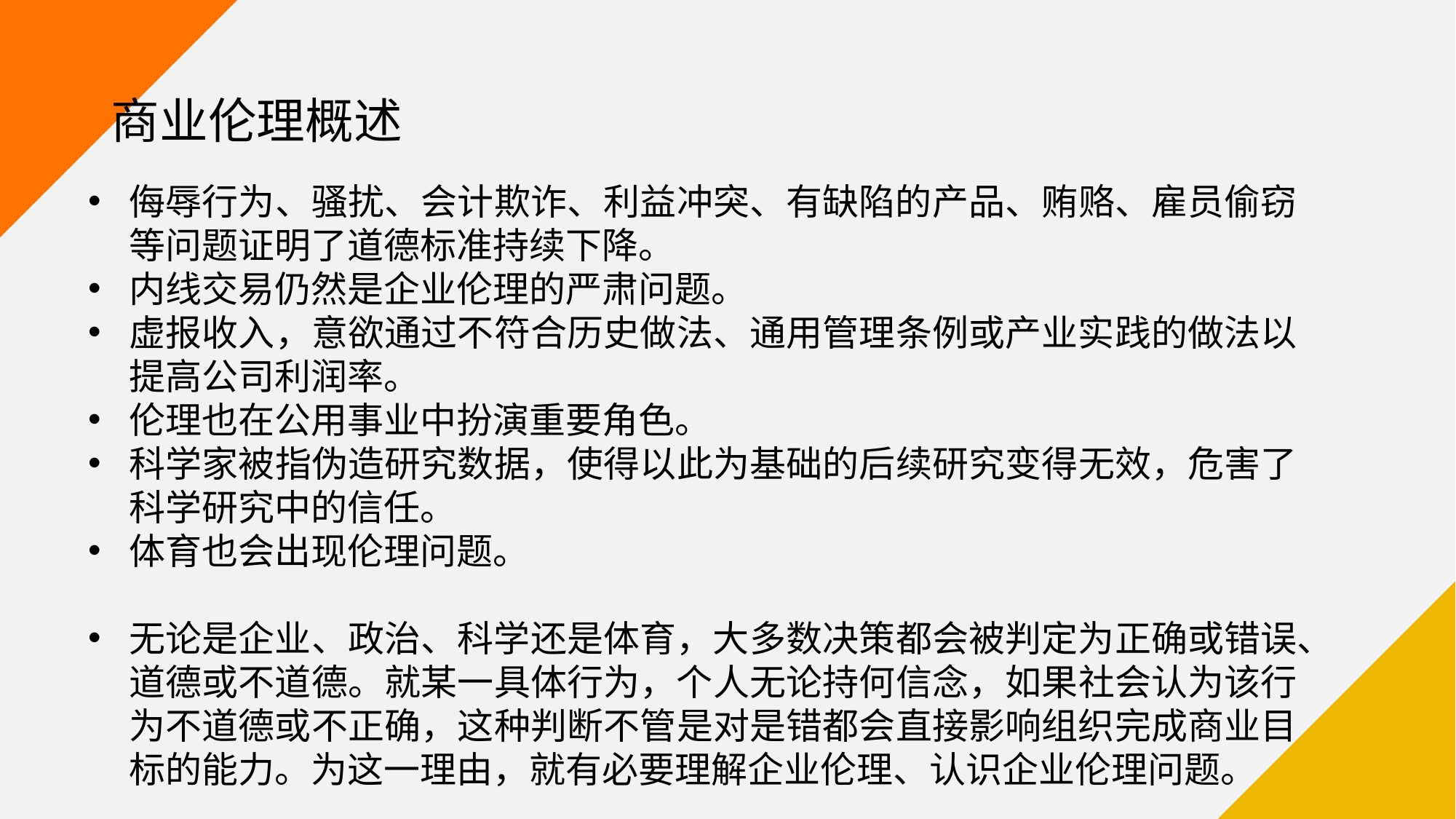

# 商业伦理概述
侮辱行为、骚扰、会计欺诈、利益冲突、有缺陷的产品、贿赂、雇员偷窃等问题证明了道德标准持续下降。
内线交易仍然是企业伦理的严肃问题。
虚报收入，意欲通过不符合历史做法、通用管理条例或产业实践的做法以提高公司利润率。
伦理也在公用事业中扮演重要角色。
科学家被指伪造研究数据，使得以此为基础的后续研究变得无效，危害了科学研究中的信任。
体育也会出现伦理问题。

无论是企业、政治、科学还是体育，大多数决策都会被判定为正确或错误、道德或不道德。就某一具体行为，个人无论持何信念，如果社会认为该行为不道德或不正确，这种判断不管是对是错都会直接影响组织完成商业目标的能力。为这一理由，就有必要理解企业伦理、认识企业伦理问题。